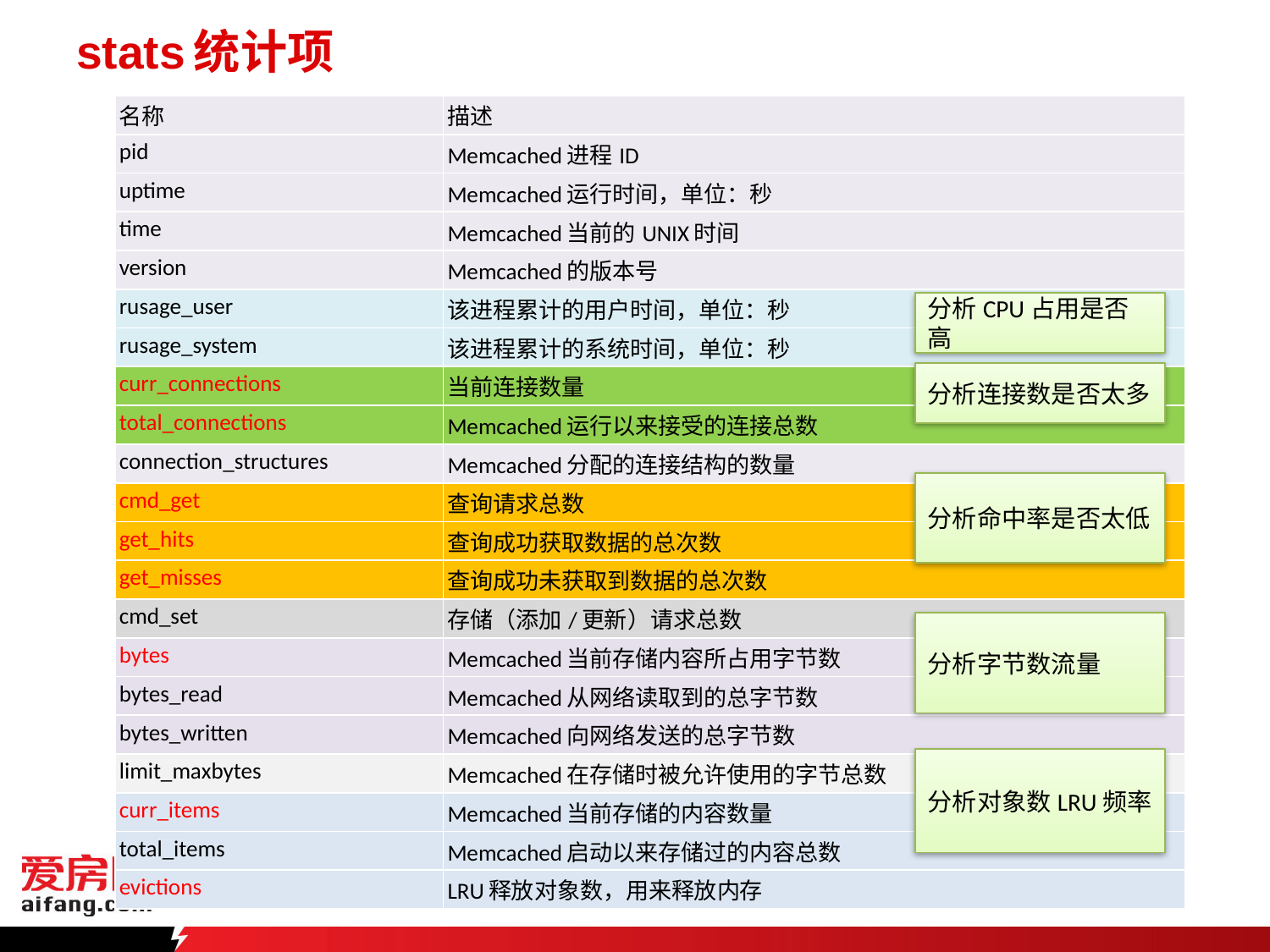

# stats统计项
| 名称 | 描述 |
| --- | --- |
| pid | Memcached进程ID |
| uptime | Memcached运行时间，单位：秒 |
| time | Memcached当前的UNIX时间 |
| version | Memcached的版本号 |
| rusage\_user | 该进程累计的用户时间，单位：秒 |
| rusage\_system | 该进程累计的系统时间，单位：秒 |
| curr\_connections | 当前连接数量 |
| total\_connections | Memcached运行以来接受的连接总数 |
| connection\_structures | Memcached分配的连接结构的数量 |
| cmd\_get | 查询请求总数 |
| get\_hits | 查询成功获取数据的总次数 |
| get\_misses | 查询成功未获取到数据的总次数 |
| cmd\_set | 存储（添加/更新）请求总数 |
| bytes | Memcached当前存储内容所占用字节数 |
| bytes\_read | Memcached从网络读取到的总字节数 |
| bytes\_written | Memcached向网络发送的总字节数 |
| limit\_maxbytes | Memcached在存储时被允许使用的字节总数 |
| curr\_items | Memcached当前存储的内容数量 |
| total\_items | Memcached启动以来存储过的内容总数 |
| evictions | LRU释放对象数，用来释放内存 |

分析CPU占用是否高
分析连接数是否太多
分析命中率是否太低
分析字节数流量
分析对象数LRU频率